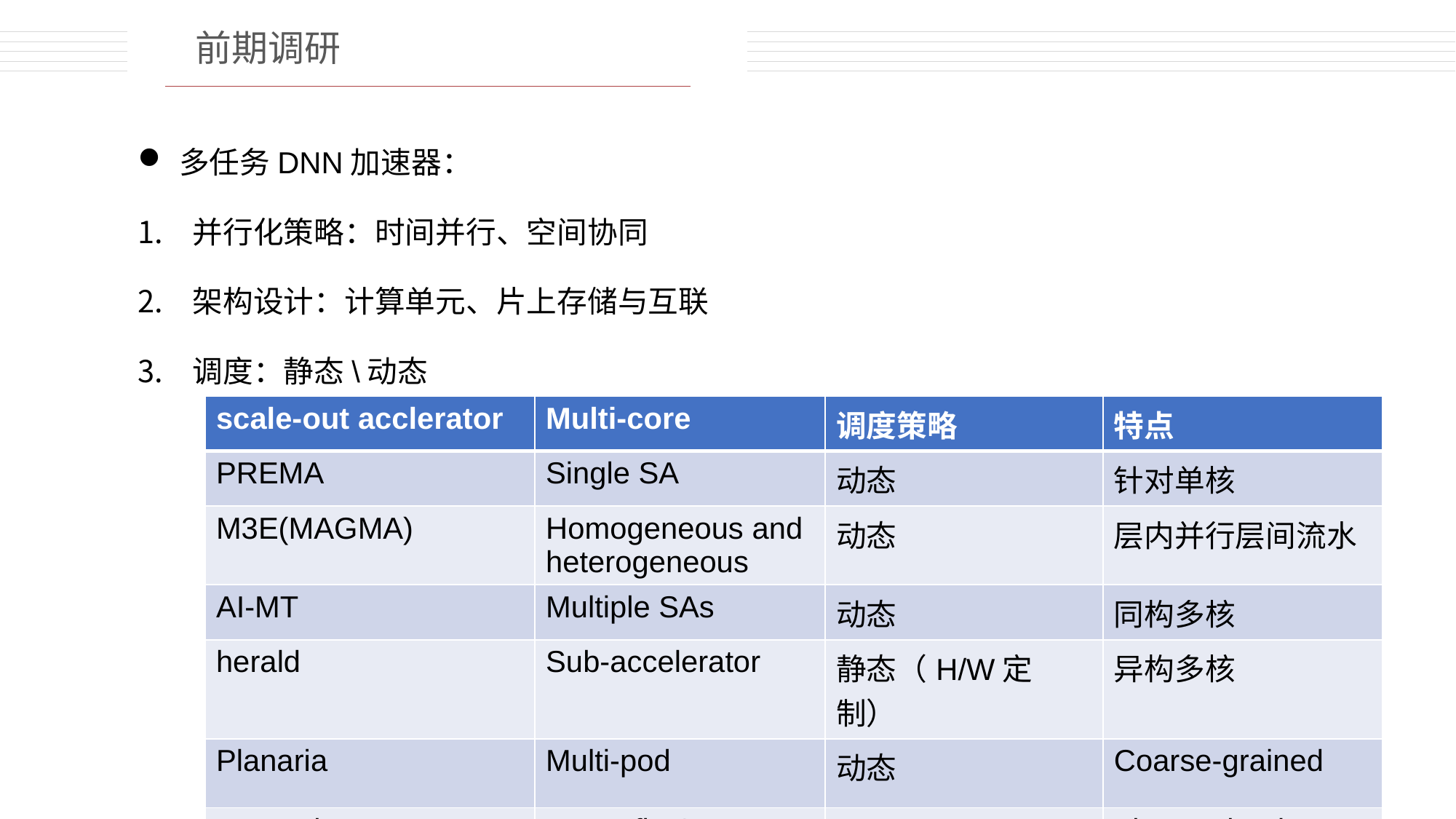

前期调研
多任务DNN加速器：
并行化策略：时间并行、空间协同
架构设计：计算单元、片上存储与互联
调度：静态\动态
| scale-out acclerator | Multi-core | 调度策略 | 特点 |
| --- | --- | --- | --- |
| PREMA | Single SA | 动态 | 针对单核 |
| M3E(MAGMA) | Homogeneous and heterogeneous | 动态 | 层内并行层间流水 |
| AI-MT | Multiple SAs | 动态 | 同构多核 |
| herald | Sub-accelerator | 静态（H/W定制） | 异构多核 |
| Planaria | Multi-pod | 动态 | Coarse-grained |
| Data mirror | Reconfig SA | 动态 | Fine-grained |